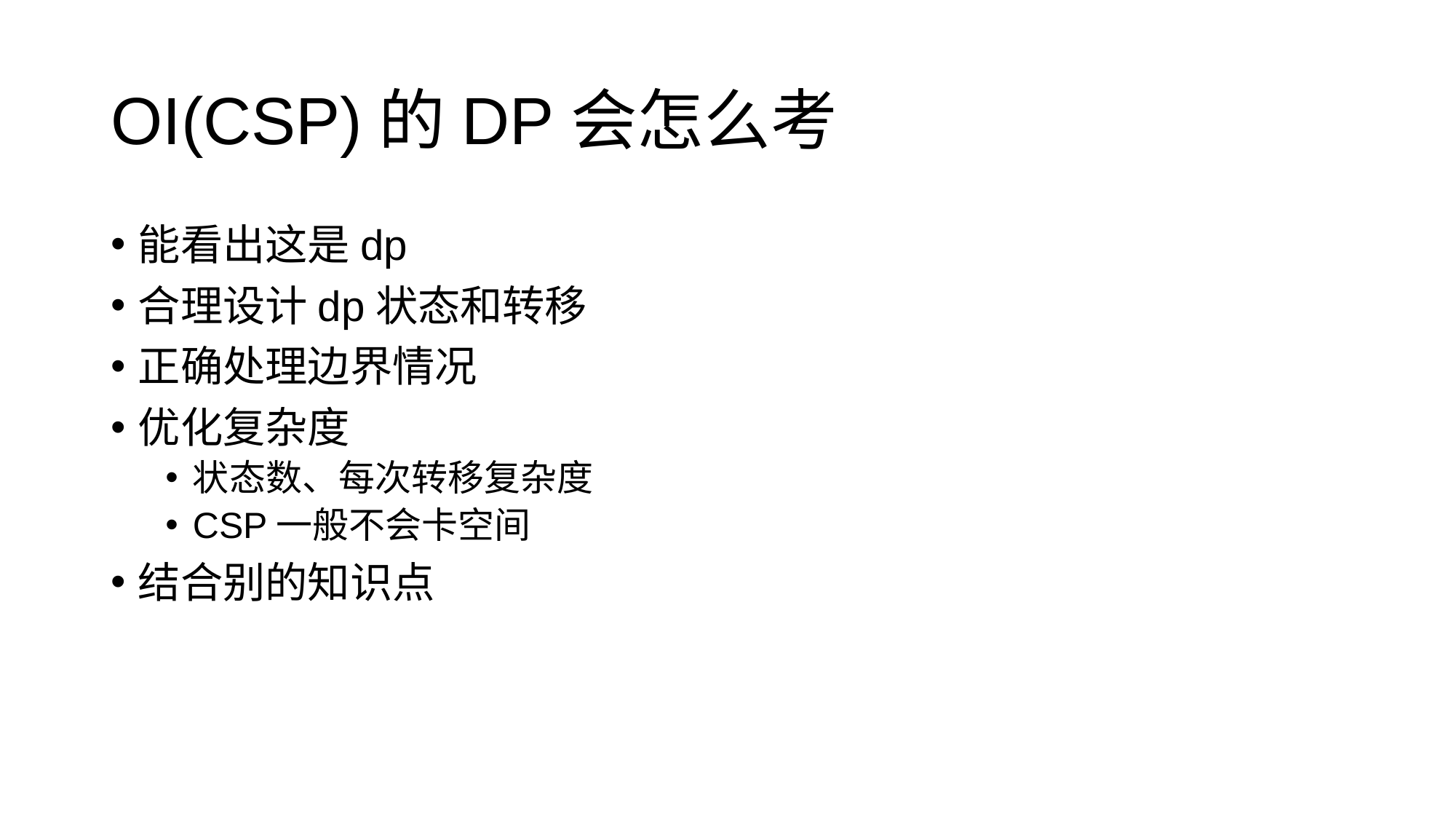

# OI(CSP)的DP会怎么考
能看出这是dp
合理设计dp状态和转移
正确处理边界情况
优化复杂度
状态数、每次转移复杂度
CSP一般不会卡空间
结合别的知识点